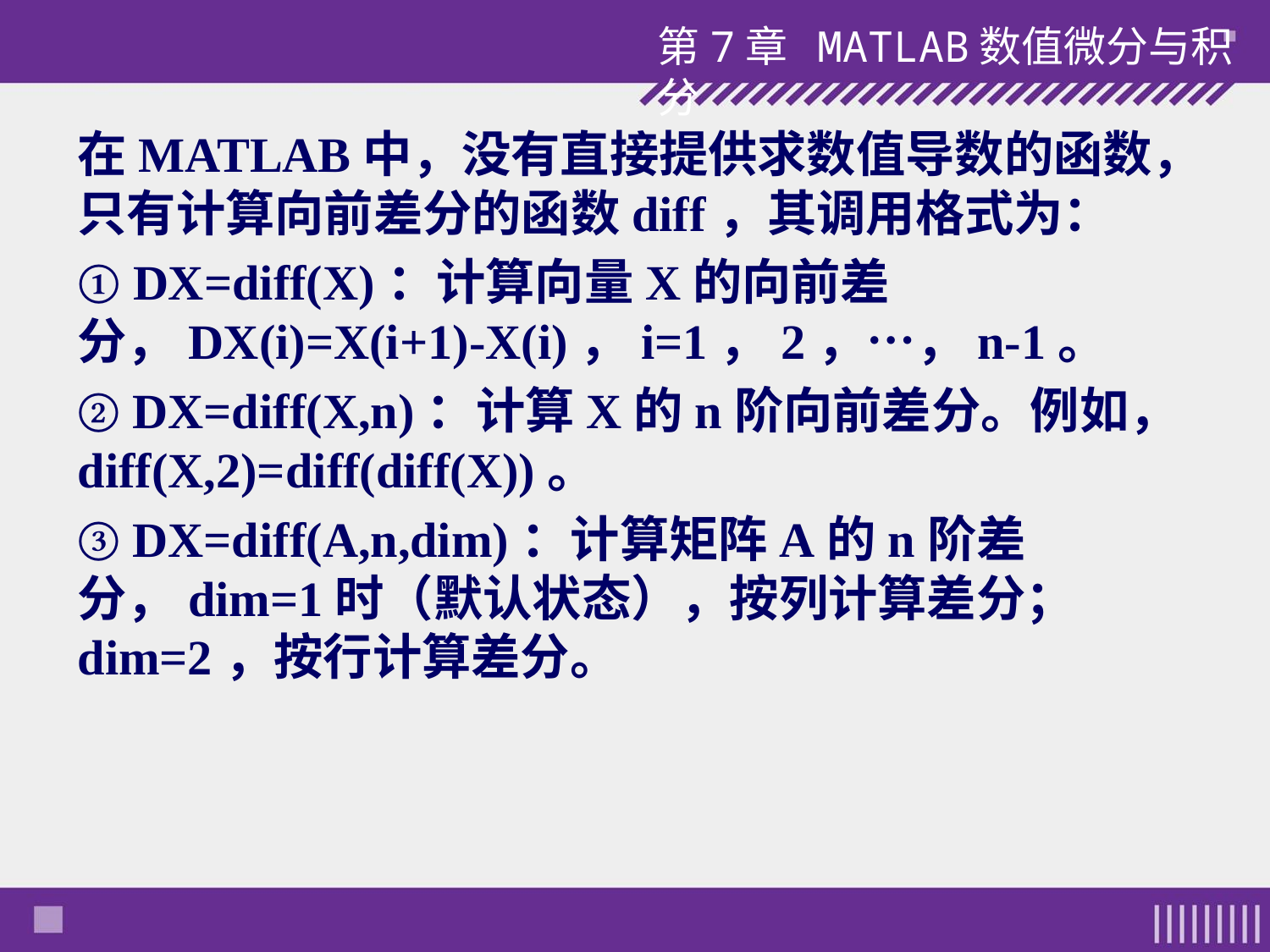

第7章  MATLAB数值微分与积分
在MATLAB中，没有直接提供求数值导数的函数，只有计算向前差分的函数diff，其调用格式为：
① DX=diff(X)：计算向量X的向前差分，DX(i)=X(i+1)-X(i)，i=1，2，…，n-1。
② DX=diff(X,n)：计算X的n阶向前差分。例如，diff(X,2)=diff(diff(X))。
③ DX=diff(A,n,dim)：计算矩阵A的n阶差分，dim=1时（默认状态），按列计算差分；dim=2，按行计算差分。